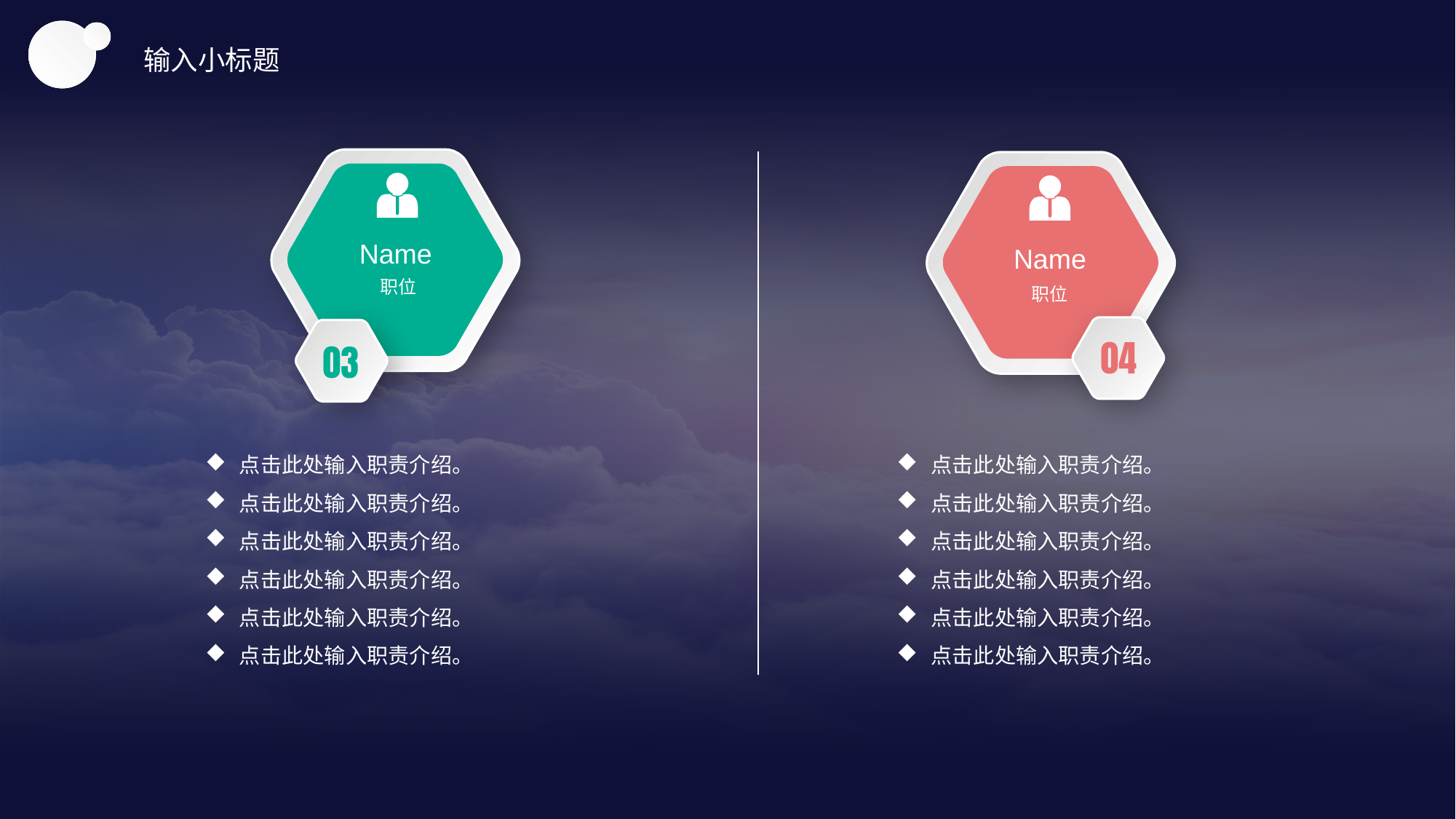

输入小标题

Name
职位

03

Name
职位

04
点击此处输入职责介绍。
点击此处输入职责介绍。
点击此处输入职责介绍。
点击此处输入职责介绍。
点击此处输入职责介绍。
点击此处输入职责介绍。

点击此处输入职责介绍。
点击此处输入职责介绍。
点击此处输入职责介绍。
点击此处输入职责介绍。
点击此处输入职责介绍。
点击此处输入职责介绍。